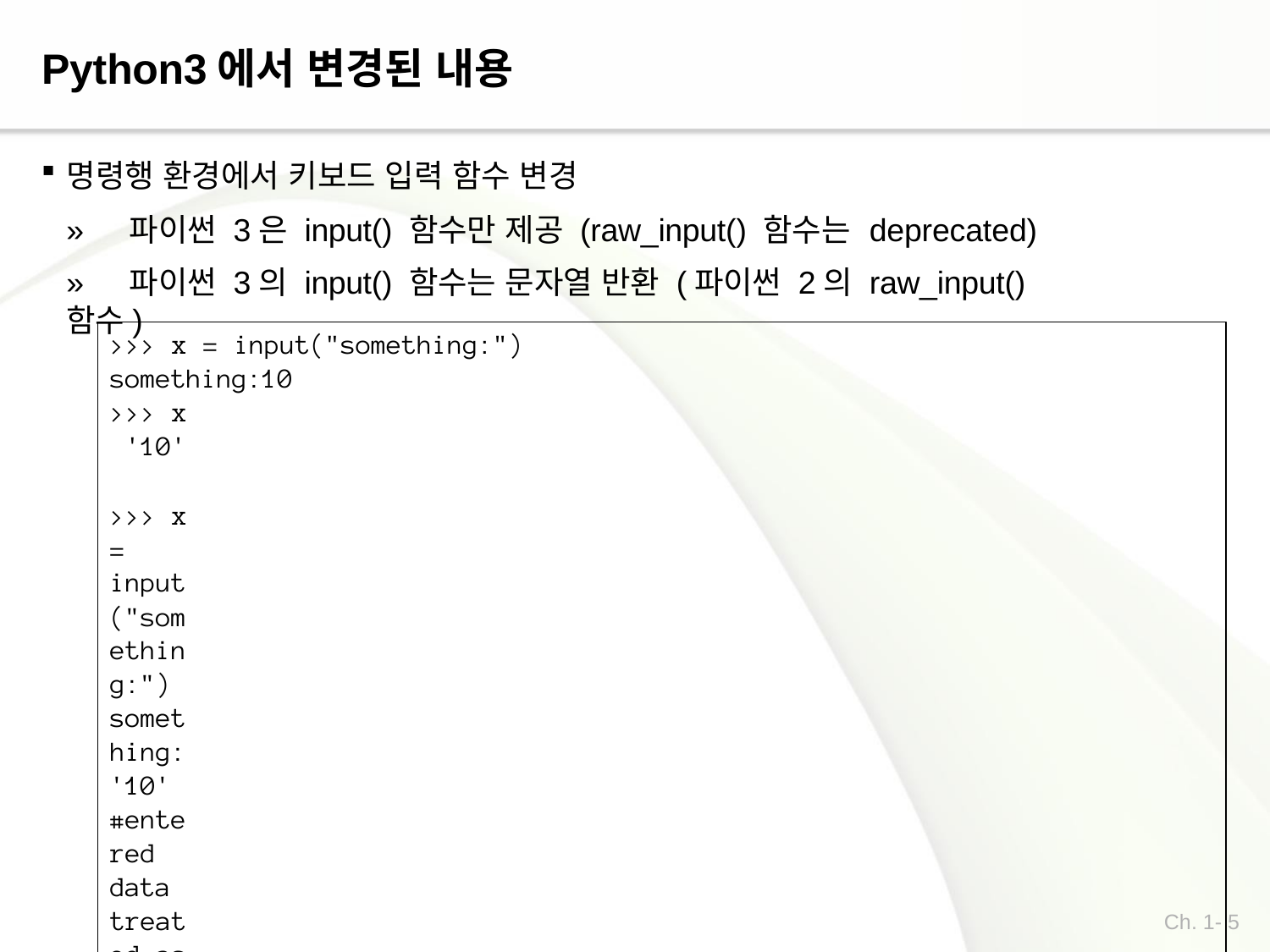

# Python3에서 변경된 내용
명령행 환경에서 키보드 입력 함수 변경
»	파이썬 3은 input() 함수만 제공 (raw_input() 함수는 deprecated)
»	파이썬 3의 input() 함수는 문자열 반환 (파이썬 2의 raw_input() 함수)
>>> x = input("something:")
something:10
>>> x  '10'

>>> x = input("something:")
something:'10' #entered data treated as string with or without ''
>>> x  "'10'"

>>> x = raw_input("something:") # will result NameError  Traceback (most recent call last):
File "<pyshell#3>", line 1, in
<module>
x = raw_input("something:")
NameError: name 'raw_input' is not defined
Ch. 1- 5